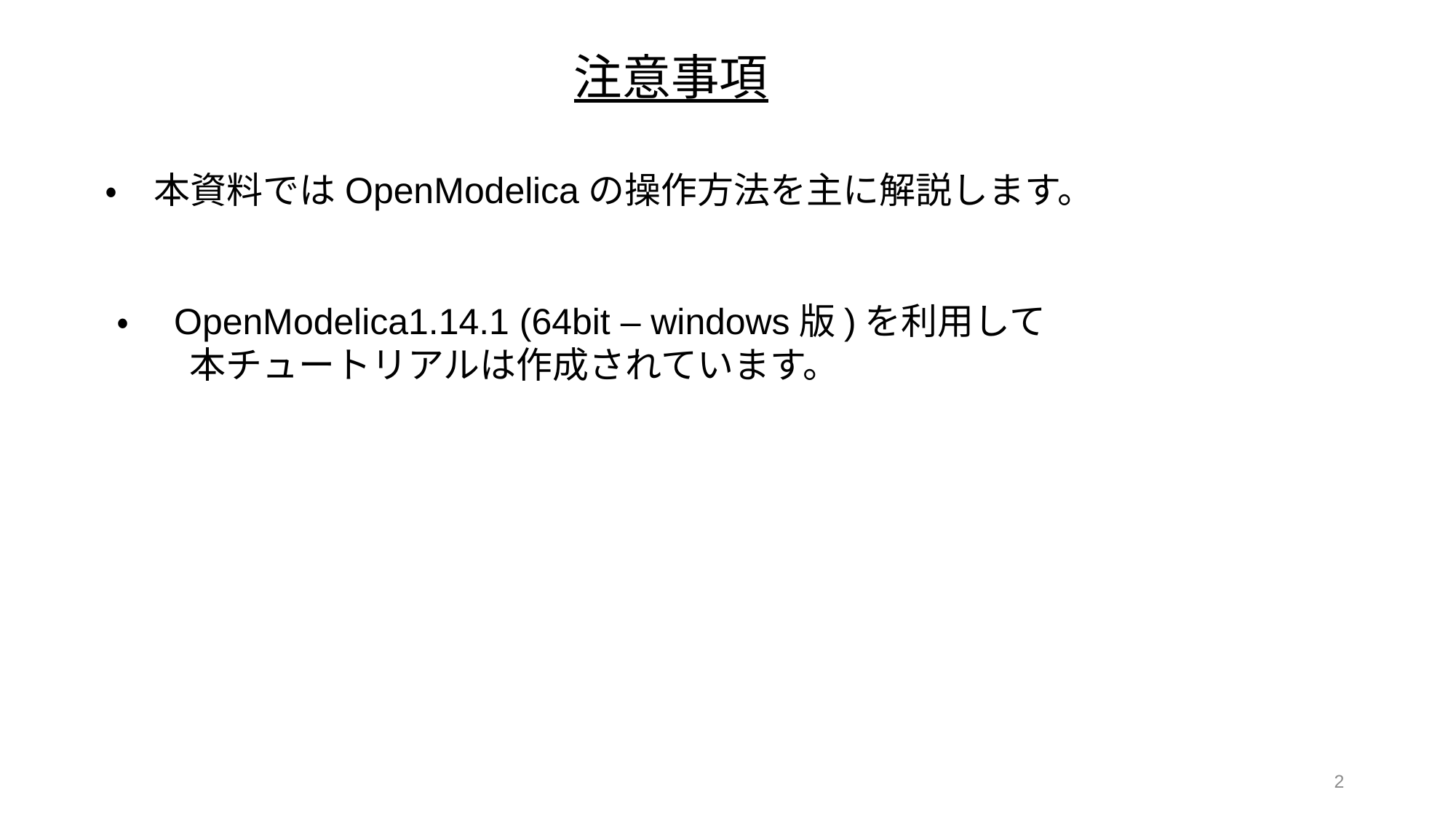

注意事項
・　本資料ではOpenModelicaの操作方法を主に解説します。

・　OpenModelica1.14.1 (64bit – windows版)を利用して
　　本チュートリアルは作成されています。
2